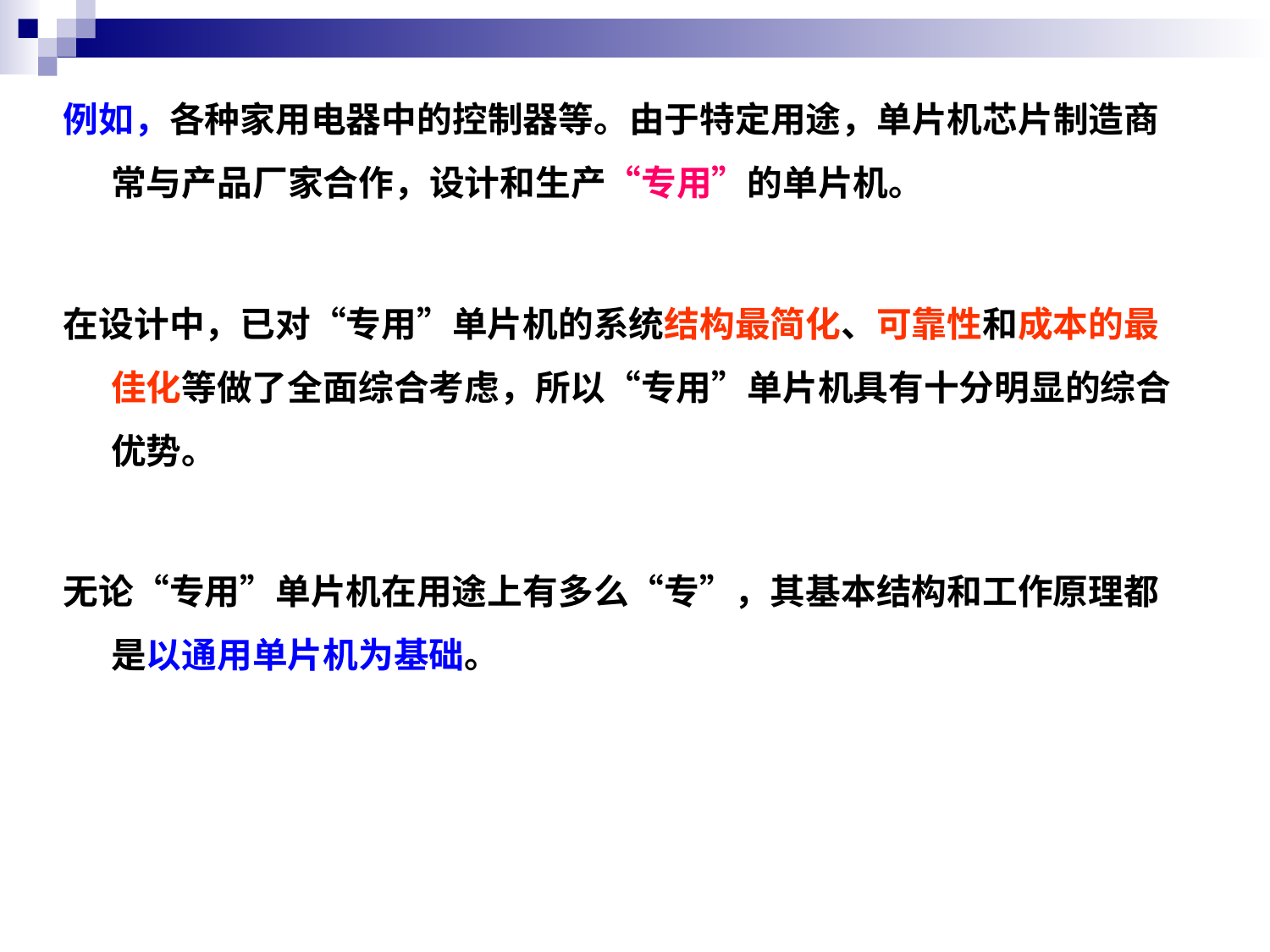

# 例如，各种家用电器中的控制器等。由于特定用途，单片机芯片制造商常与产品厂家合作，设计和生产“专用”的单片机。

在设计中，已对“专用”单片机的系统结构最简化、可靠性和成本的最佳化等做了全面综合考虑，所以“专用”单片机具有十分明显的综合优势。

无论“专用”单片机在用途上有多么“专”，其基本结构和工作原理都是以通用单片机为基础。

6